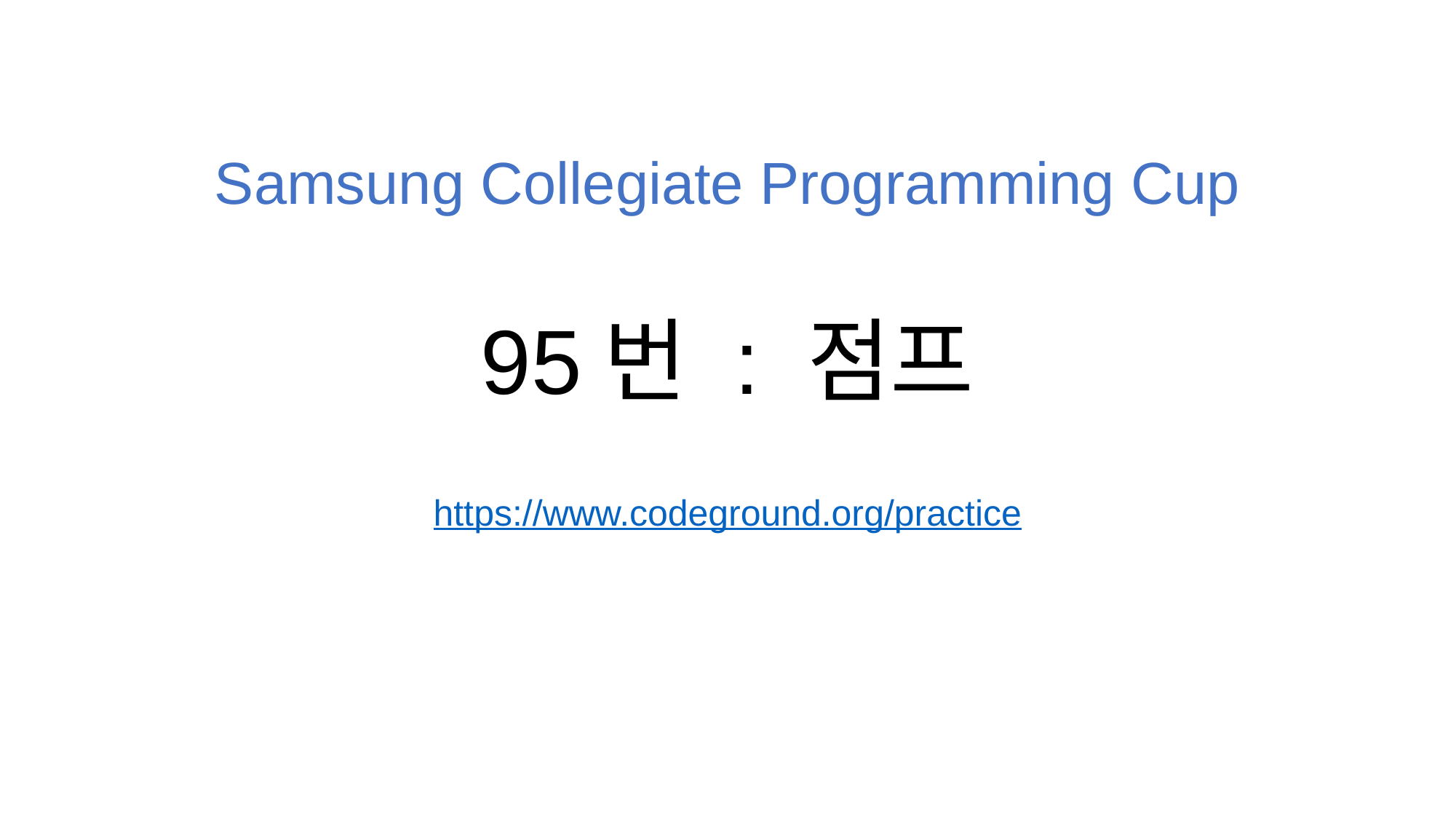

# Samsung Collegiate Programming Cup 95번 : 점프

https://www.codeground.org/practice